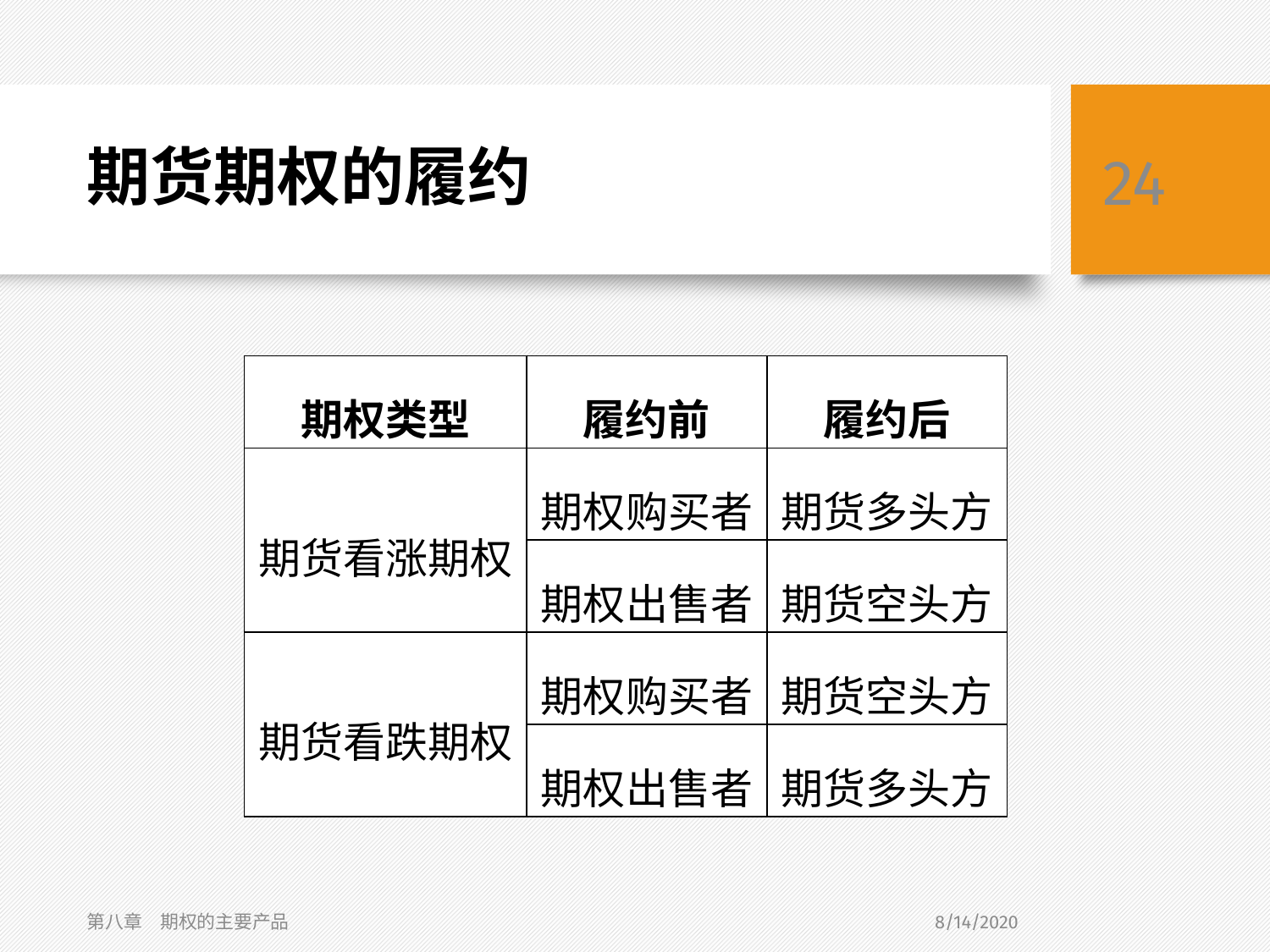

# 期货期权的履约
24
| 期权类型 | 履约前 | 履约后 |
| --- | --- | --- |
| 期货看涨期权 | 期权购买者 | 期货多头方 |
|  | 期权出售者 | 期货空头方 |
| 期货看跌期权 | 期权购买者 | 期货空头方 |
|  | 期权出售者 | 期货多头方 |
8/14/2020
第八章　期权的主要产品